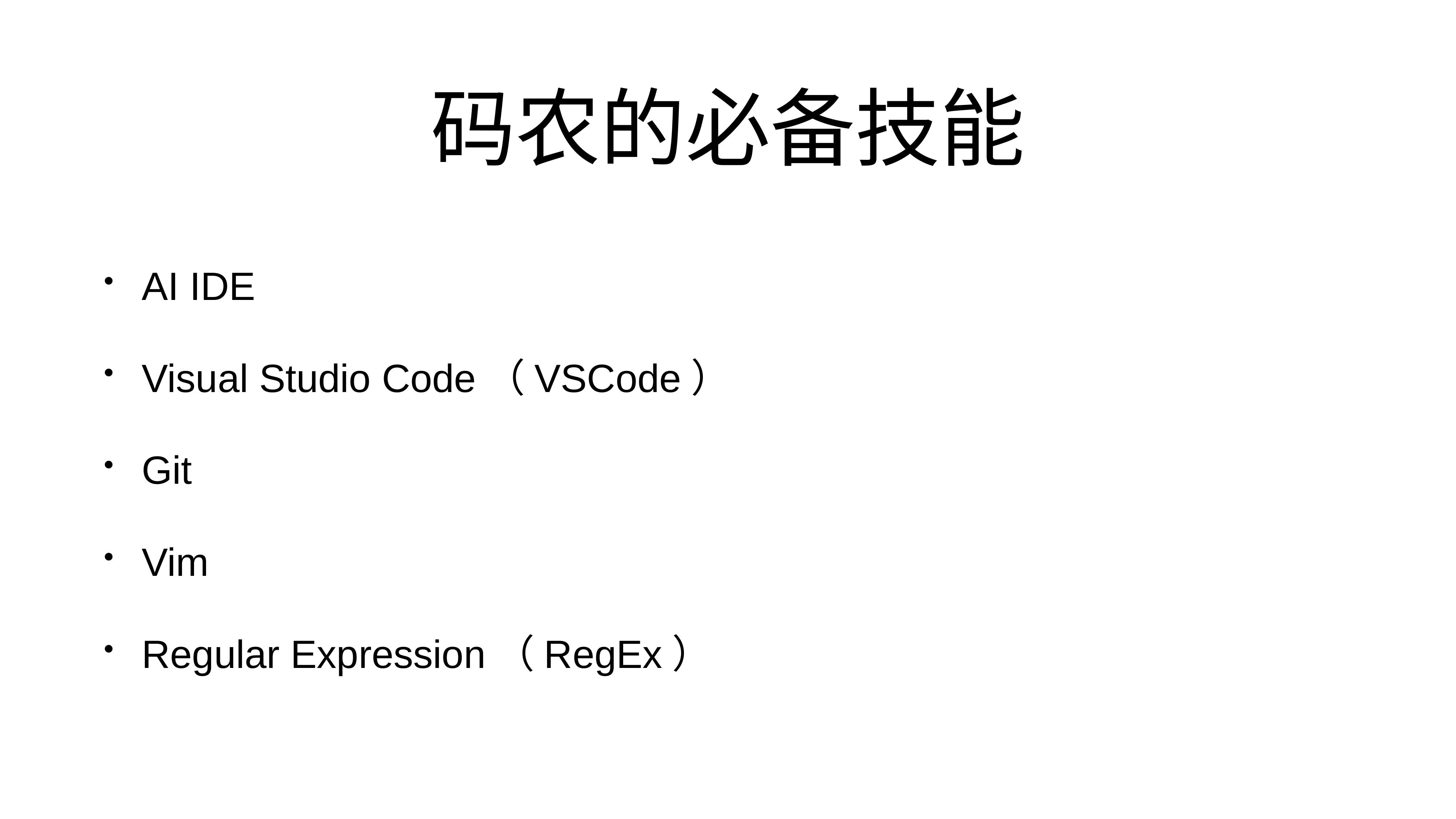

# 码农的必备技能
AI IDE
Visual Studio Code（VSCode）
Git
Vim
Regular Expression（RegEx）